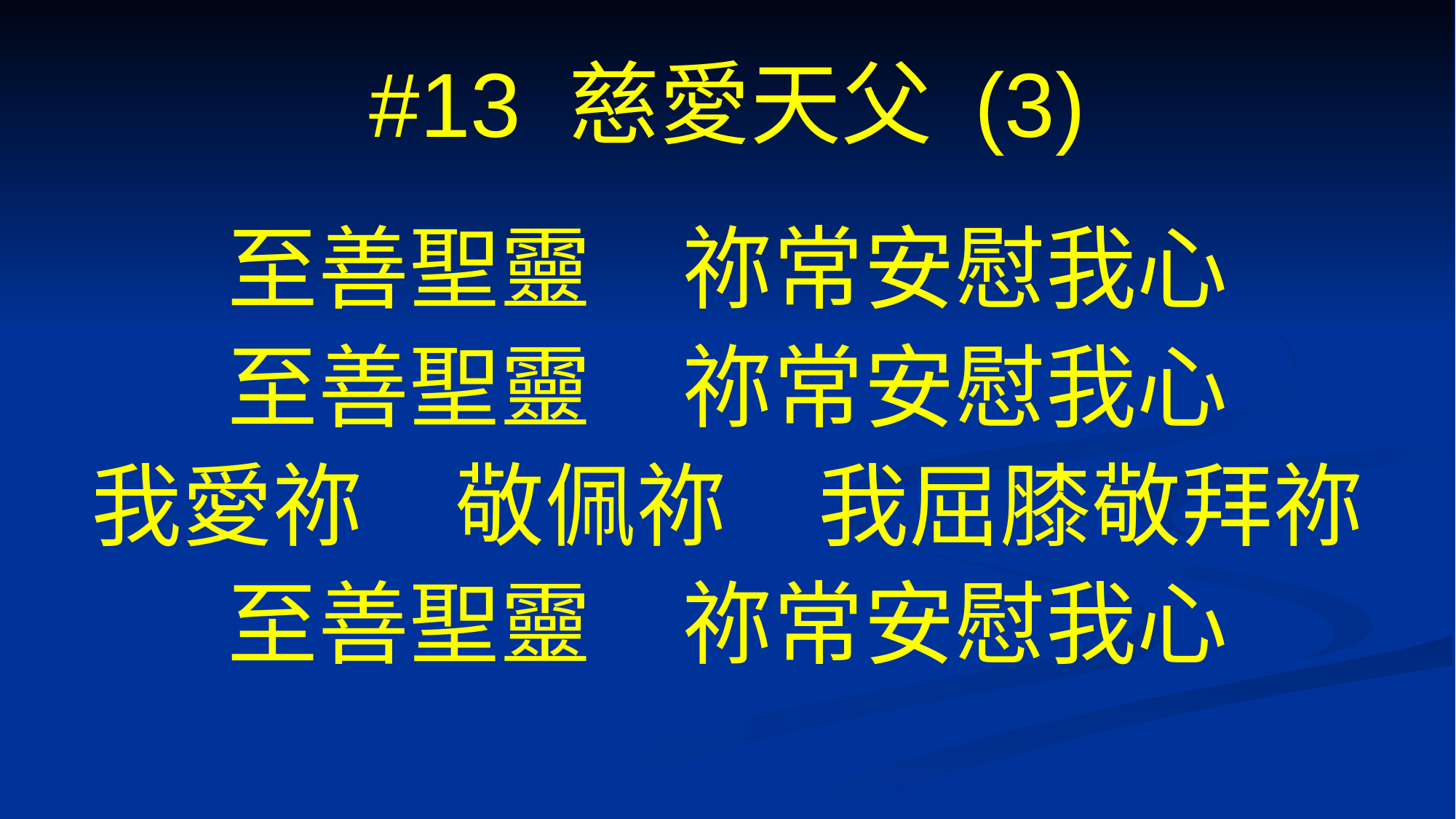

# #13 慈愛天父 (3)
至善聖靈　祢常安慰我心
至善聖靈　祢常安慰我心
我愛祢　敬佩祢　我屈膝敬拜祢
至善聖靈　祢常安慰我心